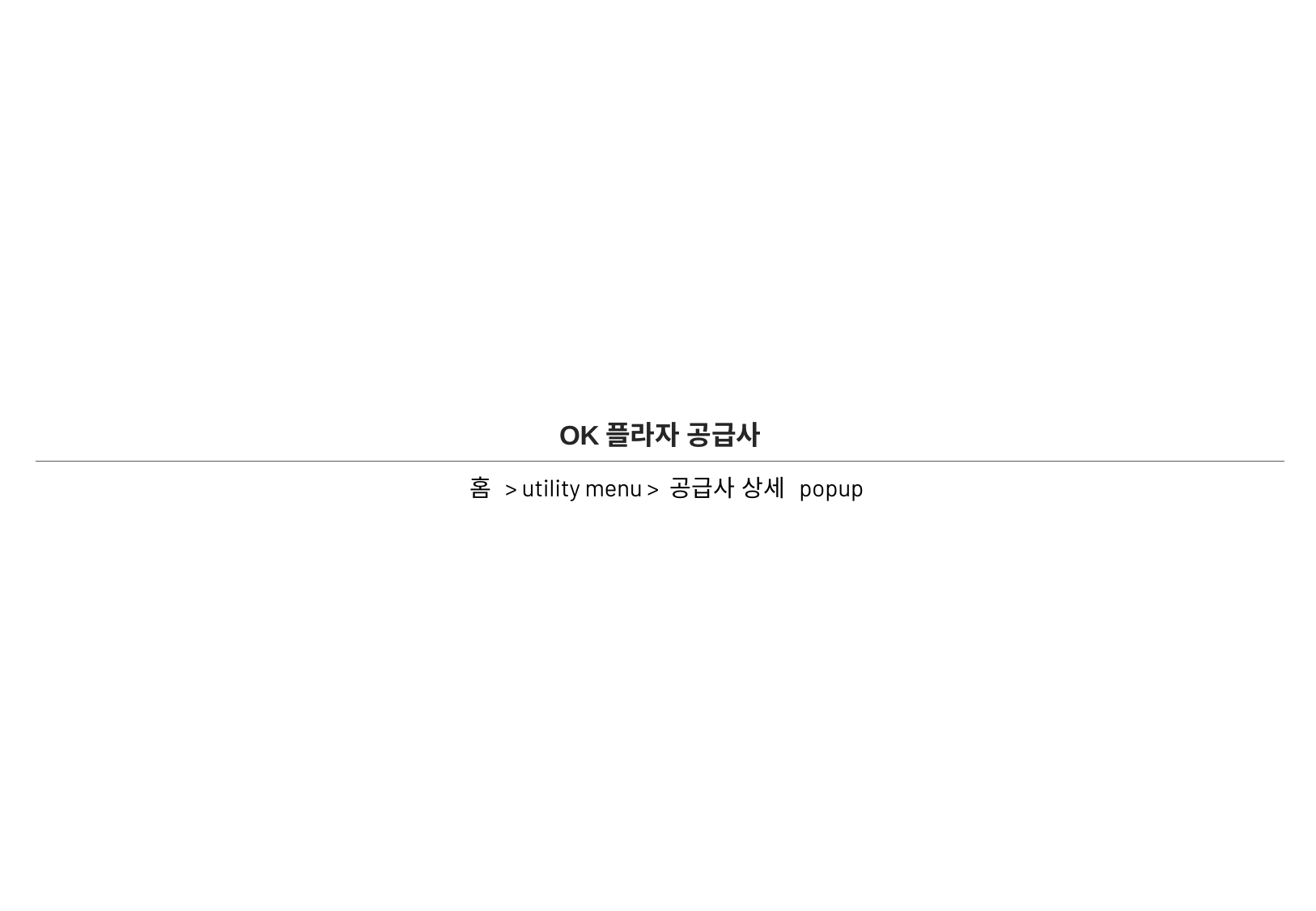

| OK플라자 공급사 |
| --- |
| 홈 > utility menu > 공급사 상세 popup |